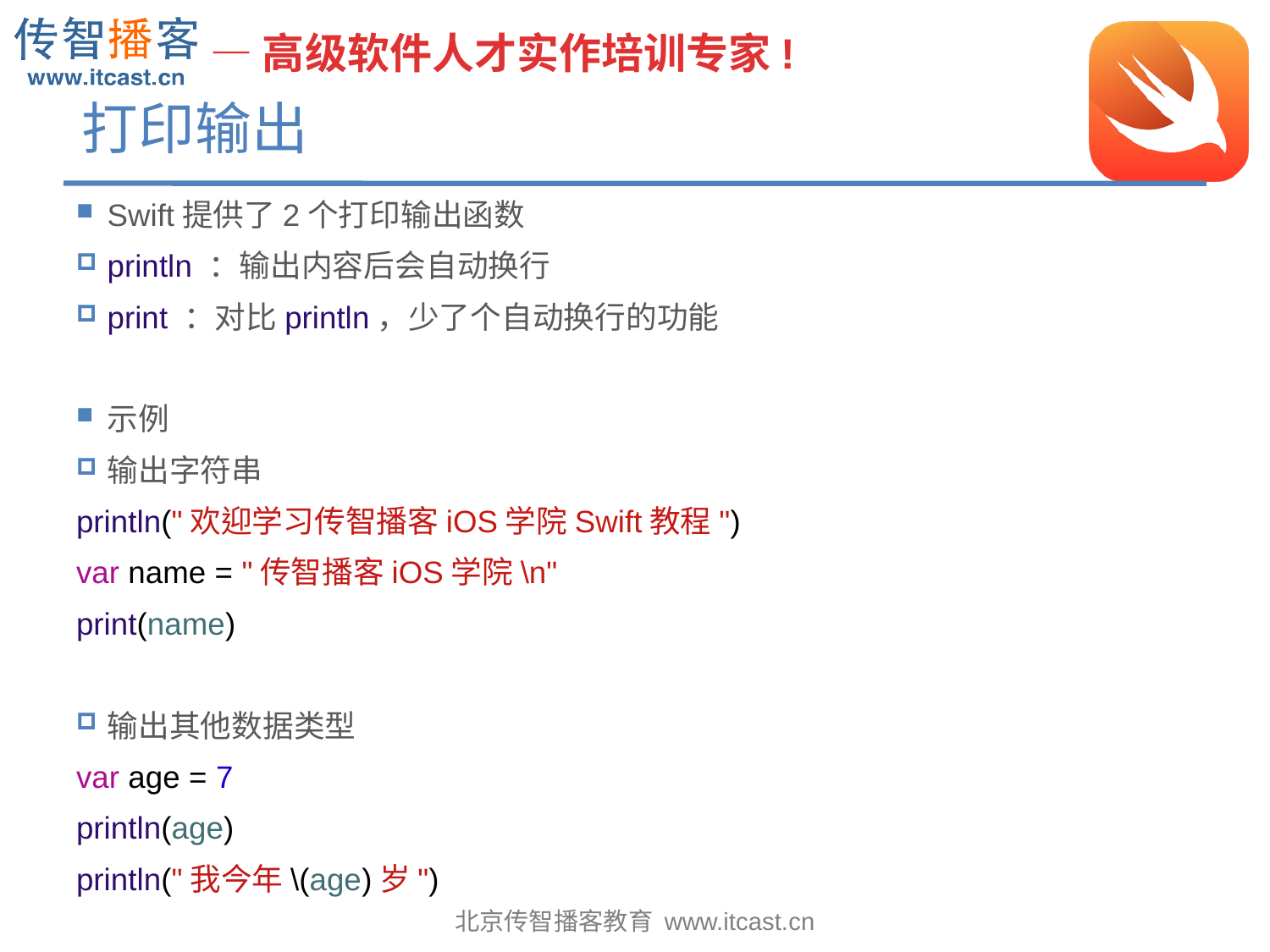

# 打印输出
Swift提供了2个打印输出函数
println ：输出内容后会自动换行
print ：对比println，少了个自动换行的功能

示例
输出字符串
println("欢迎学习传智播客iOS学院Swift教程")
var name = "传智播客iOS学院\n"
print(name)

输出其他数据类型
var age = 7
println(age)
println("我今年\(age)岁")